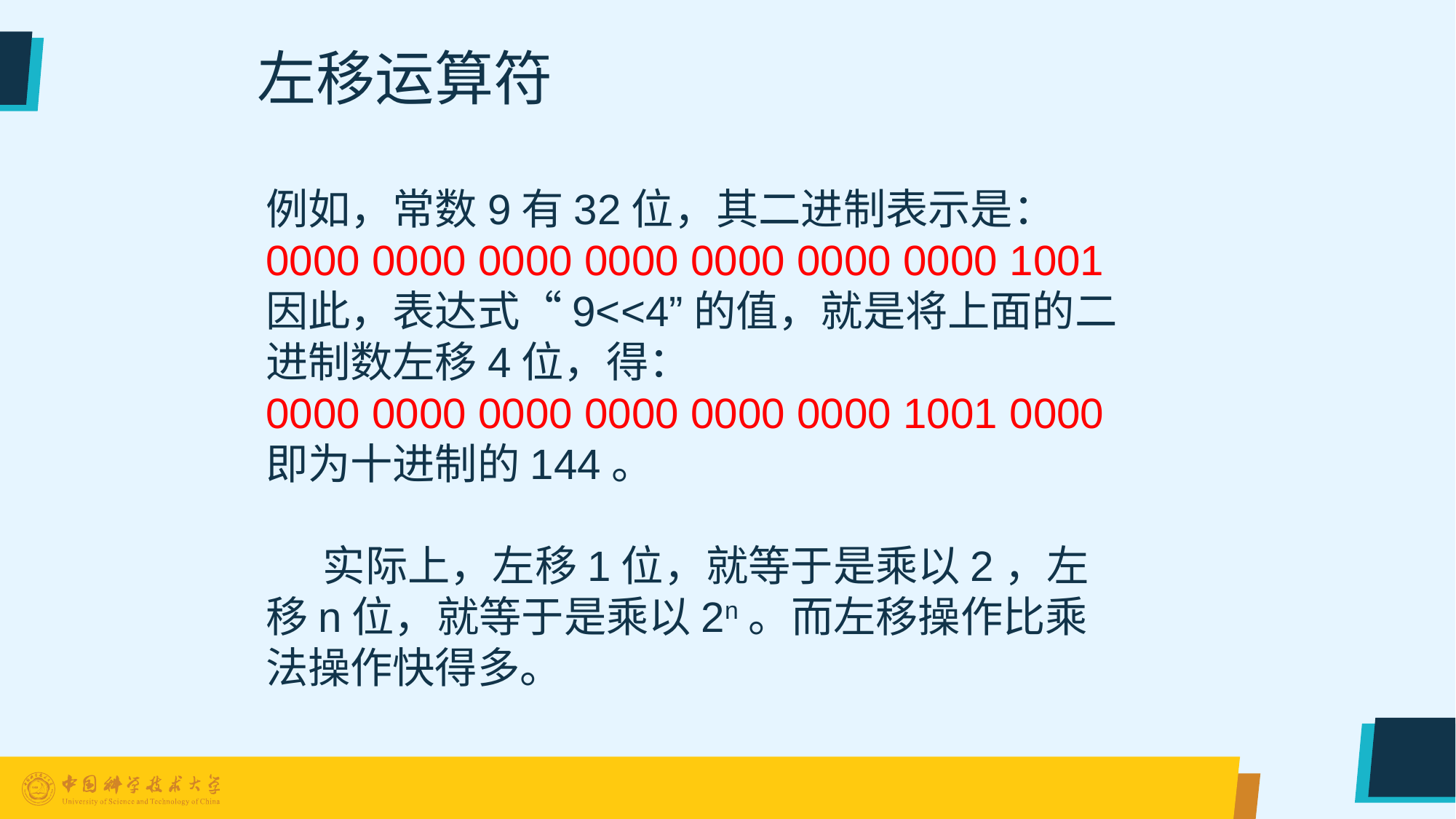

左移运算符

例如，常数9有32位，其二进制表示是：
0000 0000 0000 0000 0000 0000 0000 1001
因此，表达式“9<<4”的值，就是将上面的二进制数左移4位，得：
0000 0000 0000 0000 0000 0000 1001 0000
即为十进制的144。

     实际上，左移1位，就等于是乘以2，左移n位，就等于是乘以2n。而左移操作比乘法操作快得多。